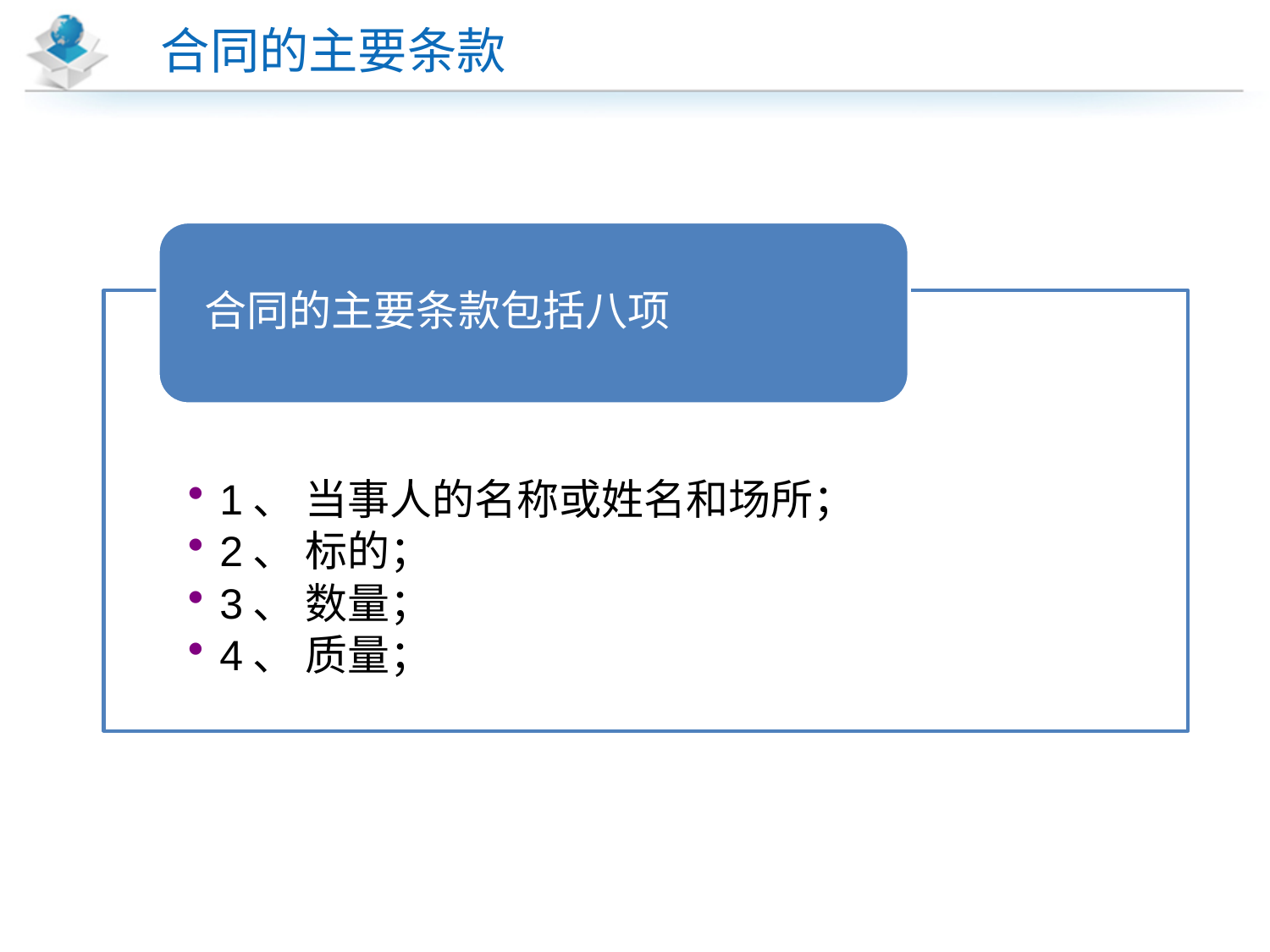

# 合同的主要条款
1、 当事人的名称或姓名和场所；
2、 标的；
3、 数量；
4、 质量；
合同的主要条款包括八项